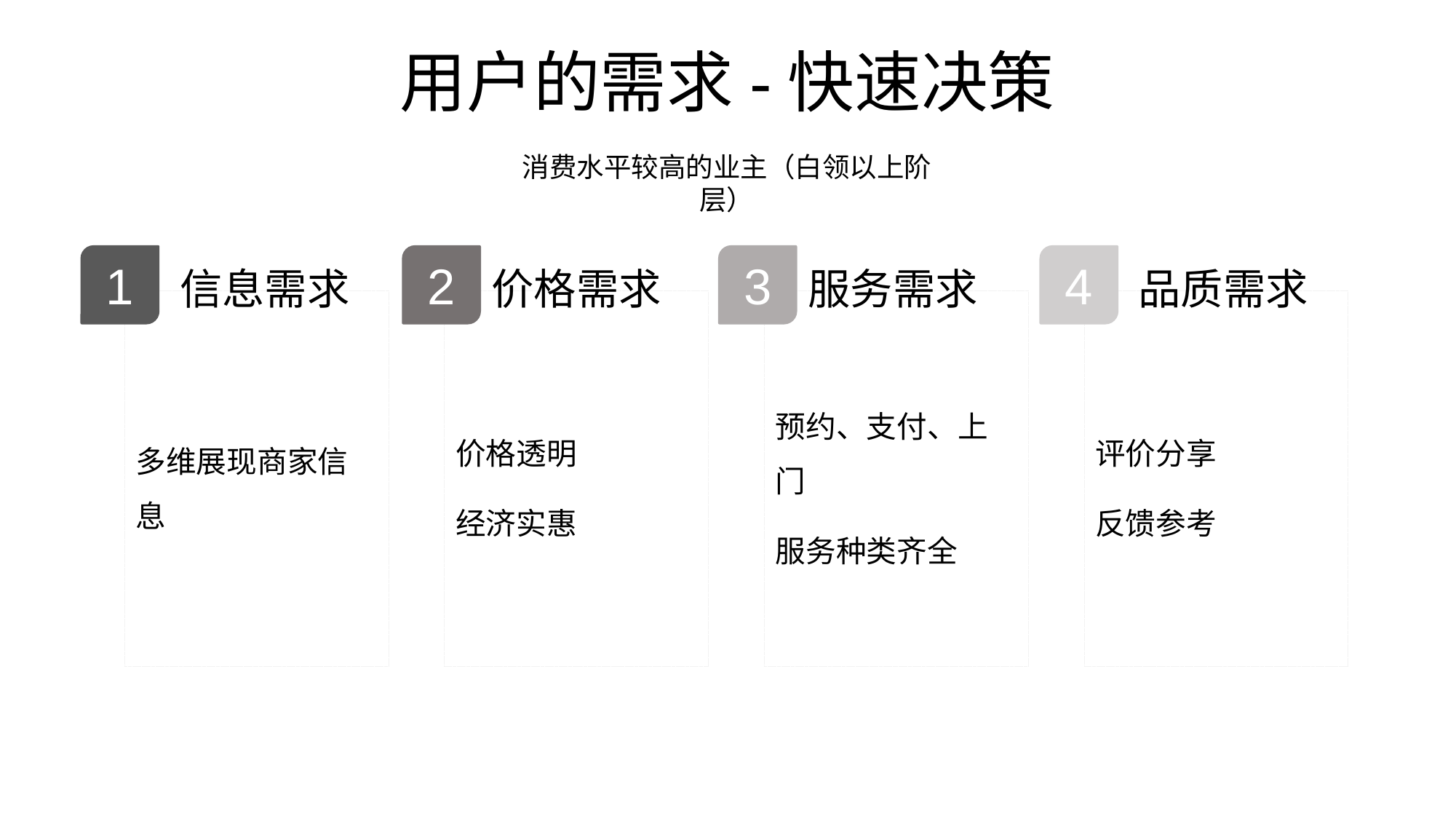

用户的需求-快速决策
消费水平较高的业主（白领以上阶层）
1
2
3
4
信息需求
价格需求
服务需求
品质需求
多维展现商家信息
价格透明
经济实惠
预约、支付、上门
服务种类齐全
评价分享
反馈参考